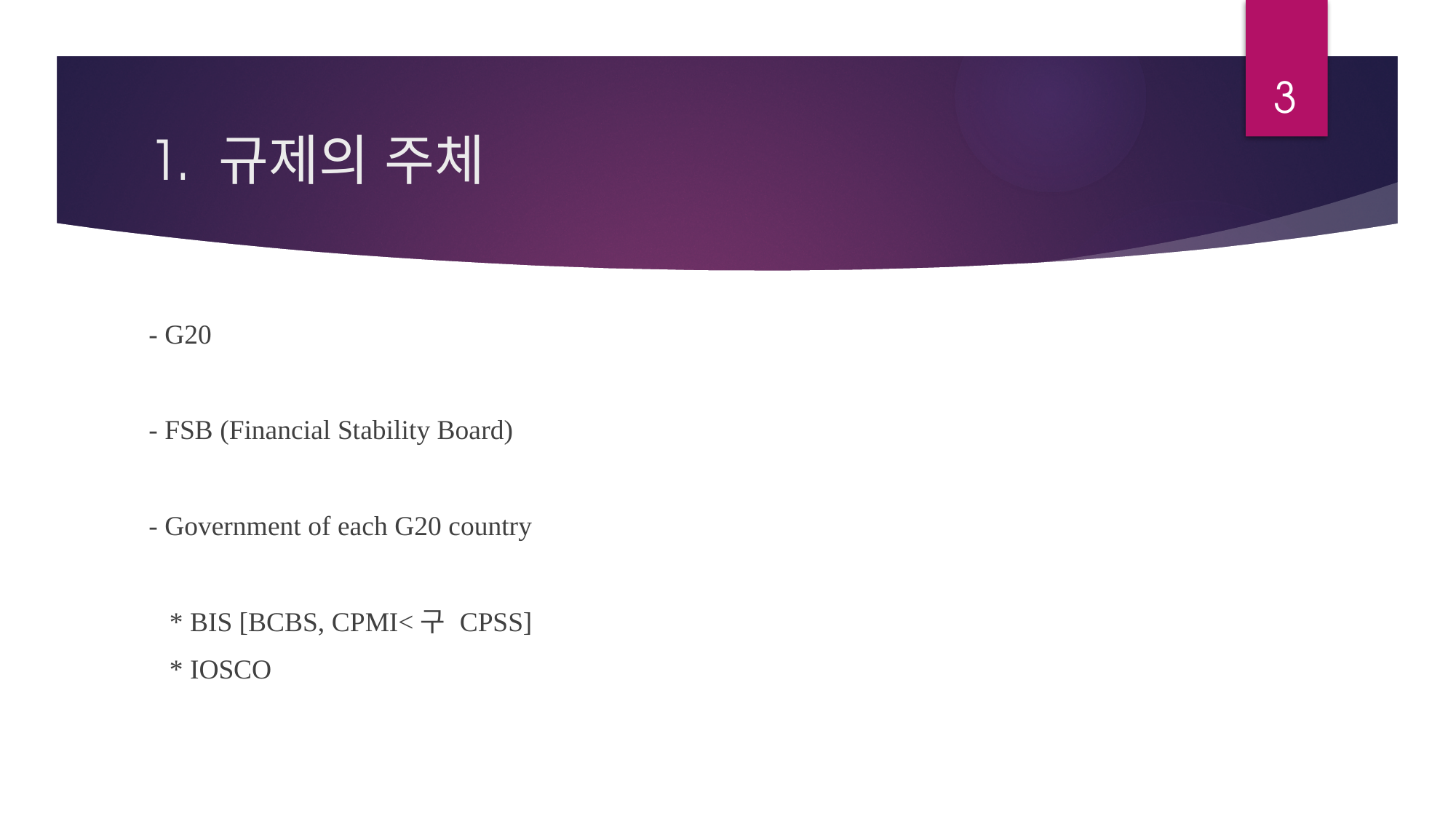

3
# 1. 규제의 주체
- G20

- FSB (Financial Stability Board)

- Government of each G20 country

   * BIS [BCBS, CPMI<구 CPSS]
   * IOSCO